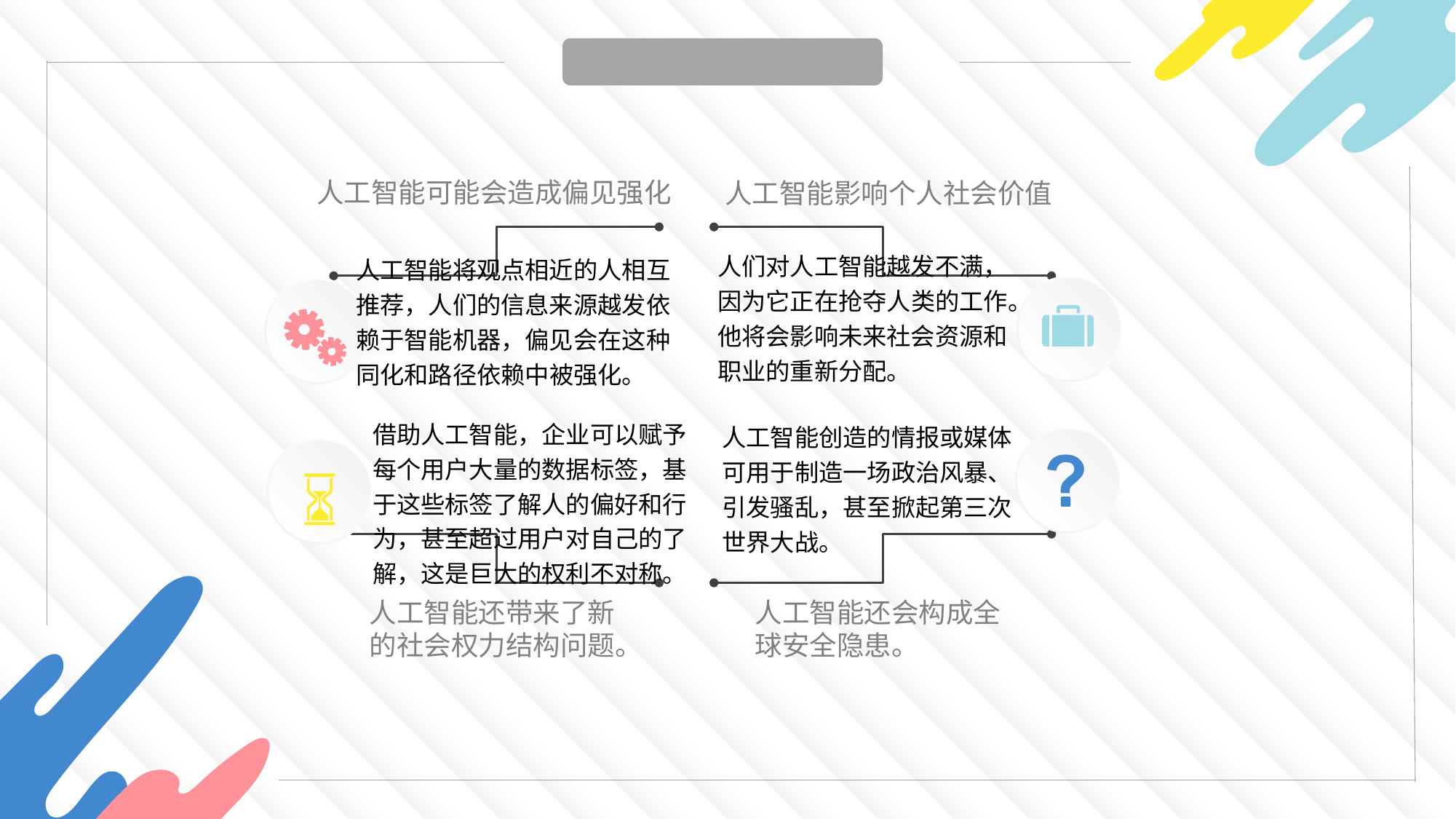

人工智能可能会造成偏见强化
人工智能影响个人社会价值
人们对人工智能越发不满，因为它正在抢夺人类的工作。他将会影响未来社会资源和职业的重新分配。
人工智能将观点相近的人相互推荐，人们的信息来源越发依赖于智能机器，偏见会在这种同化和路径依赖中被强化。

借助人工智能，企业可以赋予每个用户大量的数据标签，基于这些标签了解人的偏好和行为，甚至超过用户对自己的了解，这是巨大的权利不对称。
人工智能创造的情报或媒体可用于制造一场政治风暴、引发骚乱，甚至掀起第三次世界大战。

人工智能还带来了新的社会权力结构问题。
人工智能还会构成全球安全隐患。